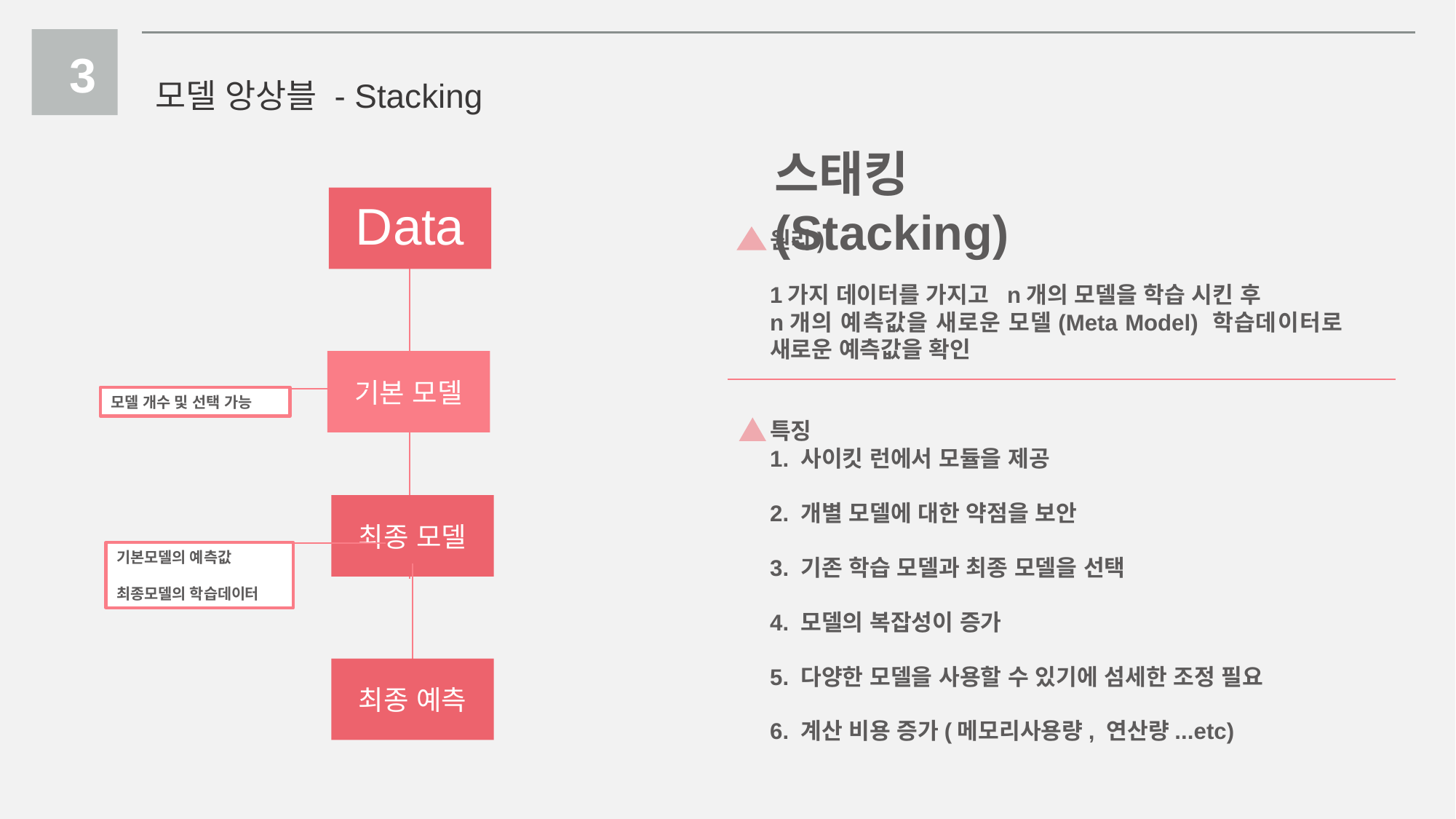

3
모델 앙상블 - Stacking
스태킹(Stacking)

Data

원리)

1가지 데이터를 가지고  n개의 모델을 학습 시킨 후
n개의 예측값을 새로운 모델(Meta Model) 학습데이터로 새로운 예측값을 확인

특징
1. 사이킷 런에서 모듈을 제공

2. 개별 모델에 대한 약점을 보안

3. 기존 학습 모델과 최종 모델을 선택

4. 모델의 복잡성이 증가

5. 다양한 모델을 사용할 수 있기에 섬세한 조정 필요

6. 계산 비용 증가(메모리사용량, 연산량...etc)

기본 모델
모델 개수 및 선택 가능

최종 모델
기본모델의 예측값

최종모델의 학습데이터

최종 예측
Copyrightⓒ. Saebyeol Yu. All Rights Reserved.